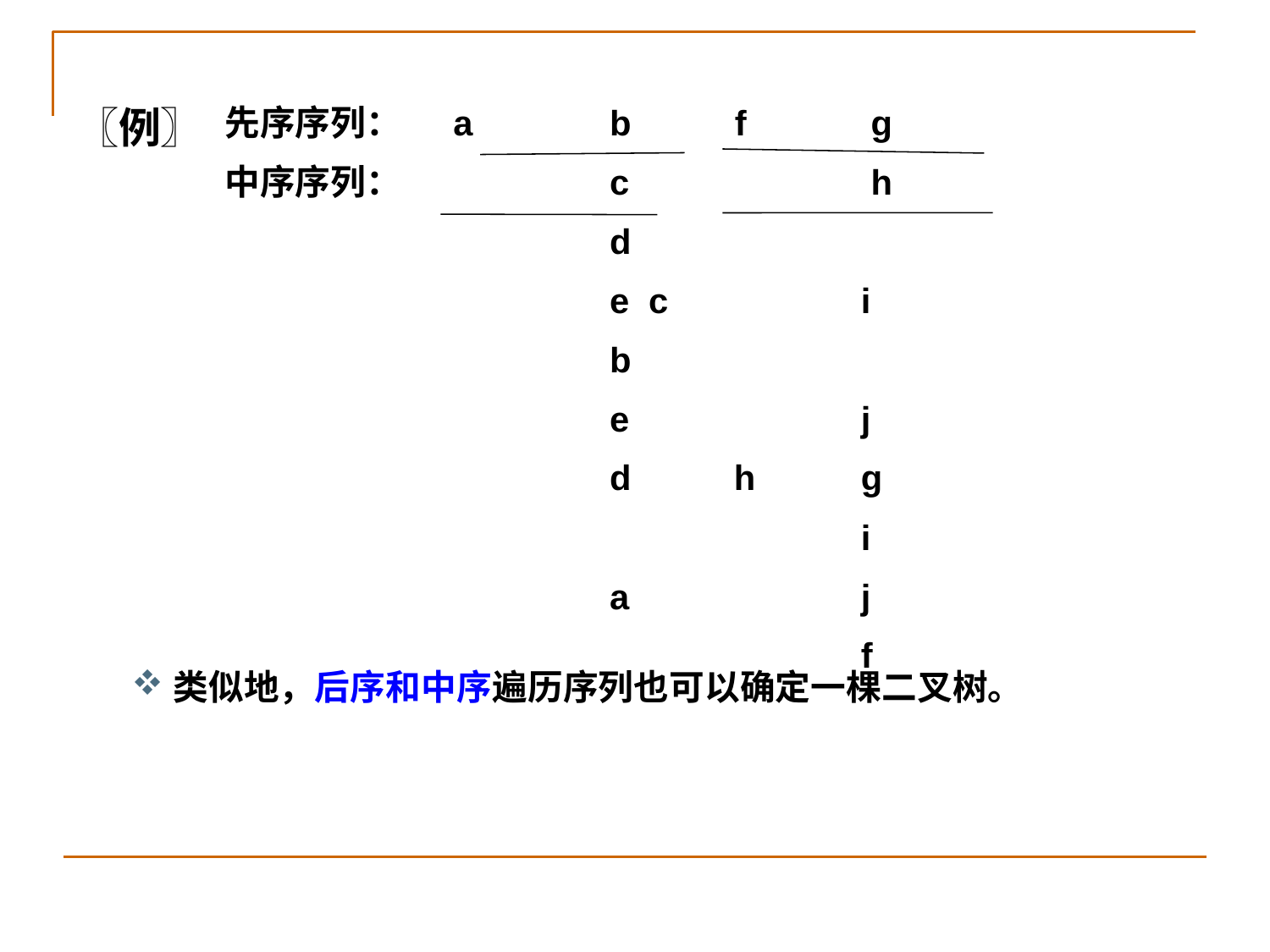

# a		b	c	d	e  c	b	e	d		a
f	 g	 h		i		j  h	g	i	j	f
先序序列： 中序序列：
〖例〗

类似地，后序和中序遍历序列也可以确定一棵二叉树。